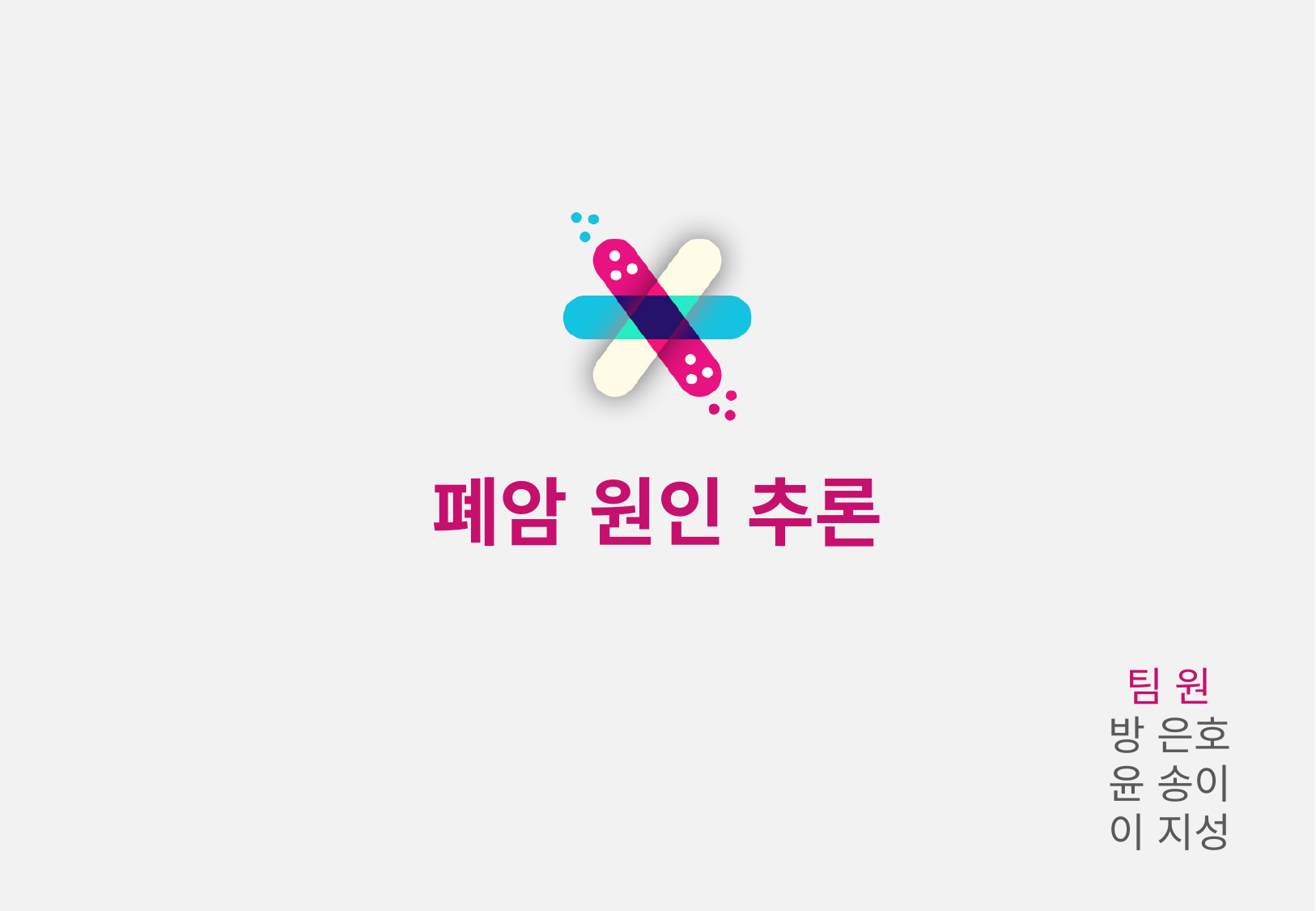

폐암 원인 추론
 팀 원
방 은호
윤 송이
이 지성